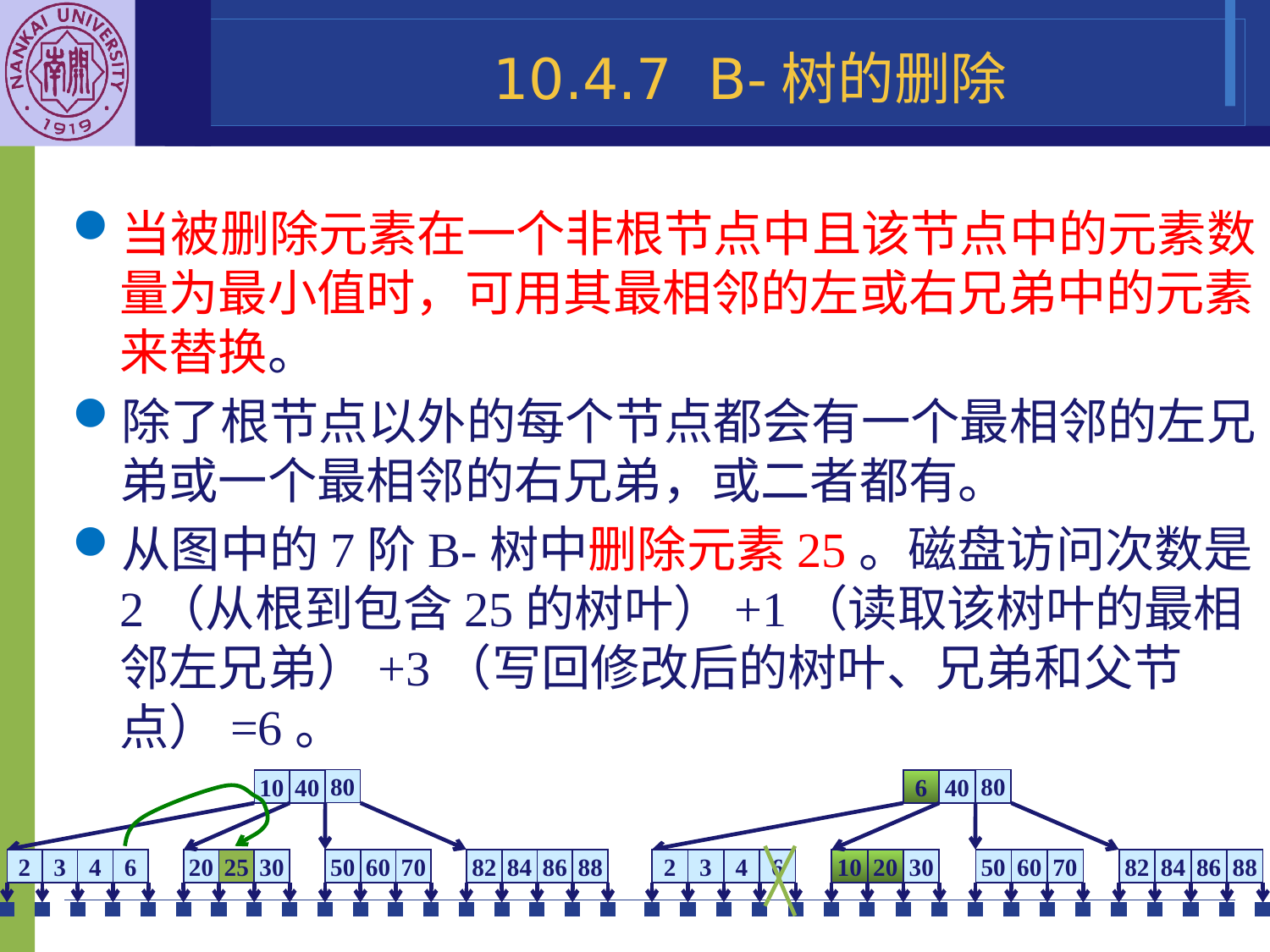

10.4.7  B-树的删除
当被删除元素在一个非根节点中且该节点中的元素数量为最小值时，可用其最相邻的左或右兄弟中的元素来替换。
除了根节点以外的每个节点都会有一个最相邻的左兄弟或一个最相邻的右兄弟，或二者都有。
从图中的7阶B-树中删除元素25。磁盘访问次数是2（从根到包含25的树叶）+1（读取该树叶的最相邻左兄弟）+3（写回修改后的树叶、兄弟和父节点）=6。
80
10
40

2
3
4
6
20
25
30
50
60
70
82
84
86
88

80
6
40

2
3
4
6
10
20
30
50
60
70
82
84
86
88

67